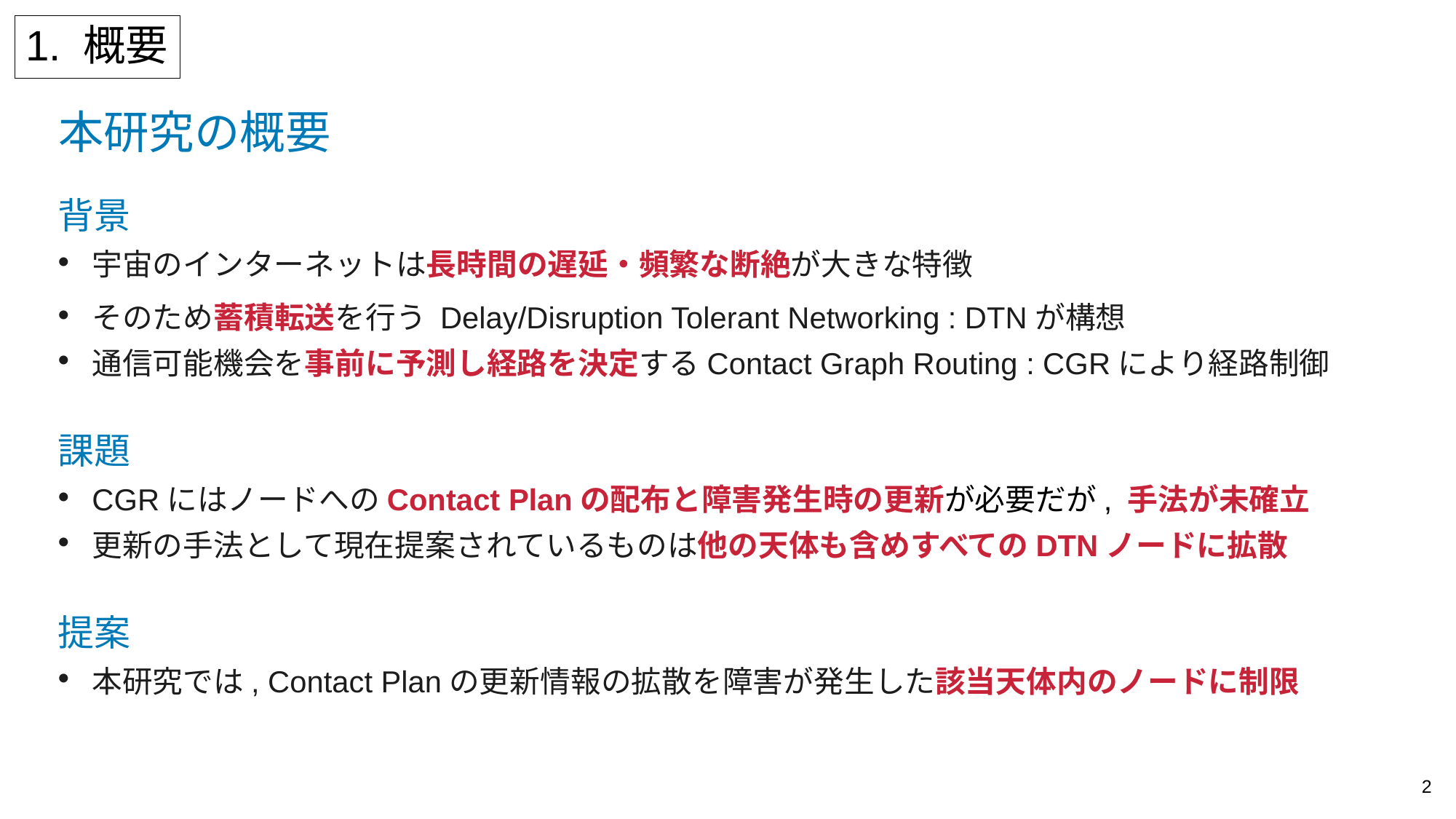

1. 概要
# 本研究の概要
背景
宇宙のインターネットは長時間の遅延・頻繁な断絶が大きな特徴
そのため蓄積転送を行う Delay/Disruption Tolerant Networking : DTNが構想
通信可能機会を事前に予測し経路を決定するContact Graph Routing : CGRにより経路制御

課題
CGRにはノードへのContact Planの配布と障害発生時の更新が必要だが, 手法が未確立
更新の手法として現在提案されているものは他の天体も含めすべてのDTNノードに拡散

提案
本研究では, Contact Planの更新情報の拡散を障害が発生した該当天体内のノードに制限
2